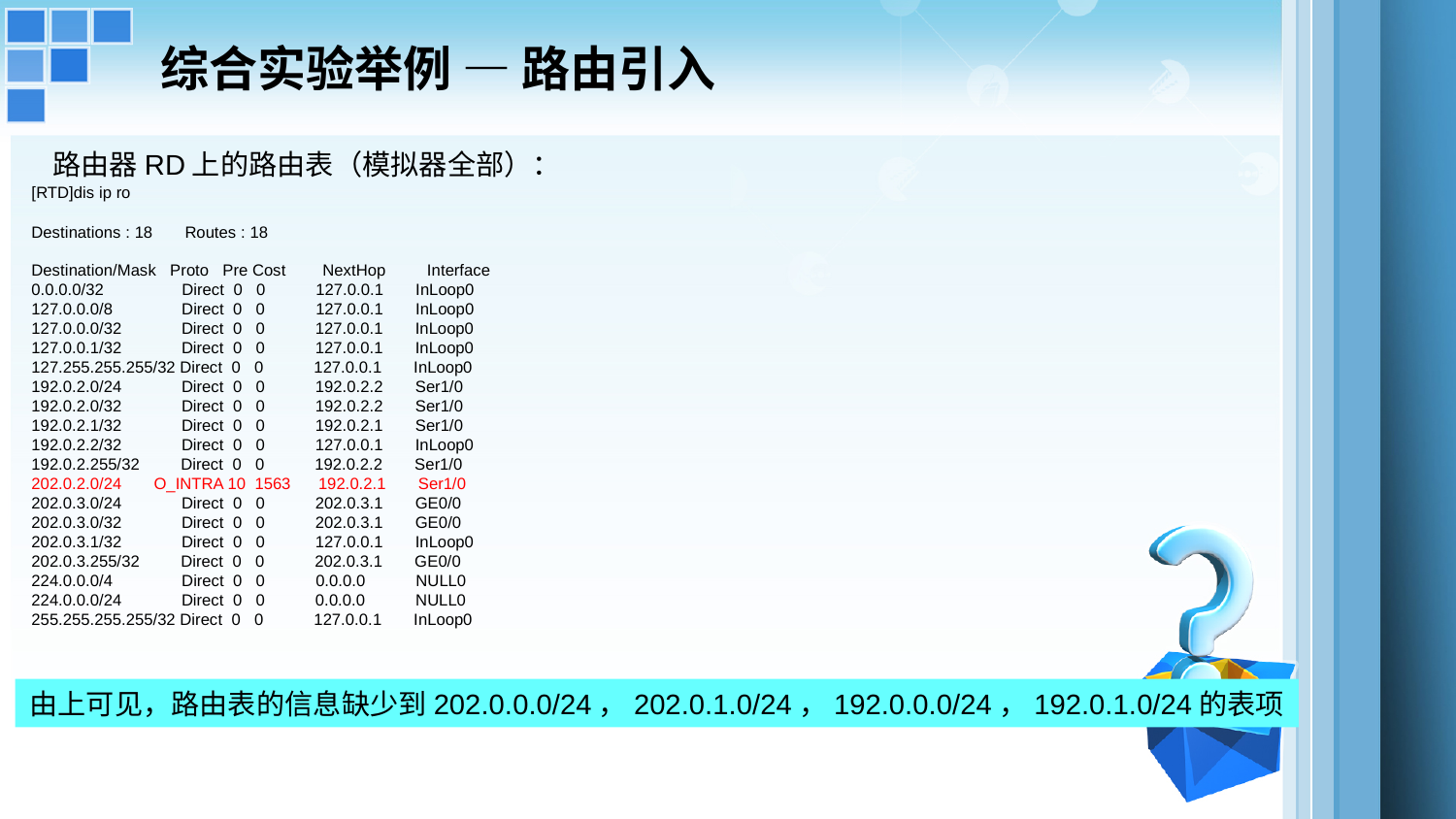

综合实验举例 — 路由引入
路由器RD上的路由表（模拟器全部）：
[RTD]dis ip ro

Destinations : 18       Routes : 18

Destination/Mask   Proto   Pre Cost        NextHop         Interface
0.0.0.0/32                 Direct  0   0           127.0.0.1       InLoop0
127.0.0.0/8               Direct  0   0           127.0.0.1       InLoop0
127.0.0.0/32             Direct  0   0           127.0.0.1       InLoop0
127.0.0.1/32             Direct  0   0           127.0.0.1       InLoop0
127.255.255.255/32 Direct  0   0           127.0.0.1       InLoop0
192.0.2.0/24             Direct  0   0           192.0.2.2       Ser1/0
192.0.2.0/32             Direct  0   0           192.0.2.2       Ser1/0
192.0.2.1/32             Direct  0   0           192.0.2.1       Ser1/0
192.0.2.2/32             Direct  0   0           127.0.0.1       InLoop0
192.0.2.255/32         Direct  0   0           192.0.2.2       Ser1/0
202.0.2.0/24       O_INTRA 10  1563      192.0.2.1       Ser1/0
202.0.3.0/24             Direct  0   0           202.0.3.1       GE0/0
202.0.3.0/32             Direct  0   0           202.0.3.1       GE0/0
202.0.3.1/32             Direct  0   0           127.0.0.1       InLoop0
202.0.3.255/32         Direct  0   0           202.0.3.1       GE0/0
224.0.0.0/4               Direct  0   0           0.0.0.0           NULL0
224.0.0.0/24             Direct  0   0           0.0.0.0           NULL0
255.255.255.255/32 Direct  0   0           127.0.0.1       InLoop0

由上可见，路由表的信息缺少到202.0.0.0/24，202.0.1.0/24，192.0.0.0/24，192.0.1.0/24的表项